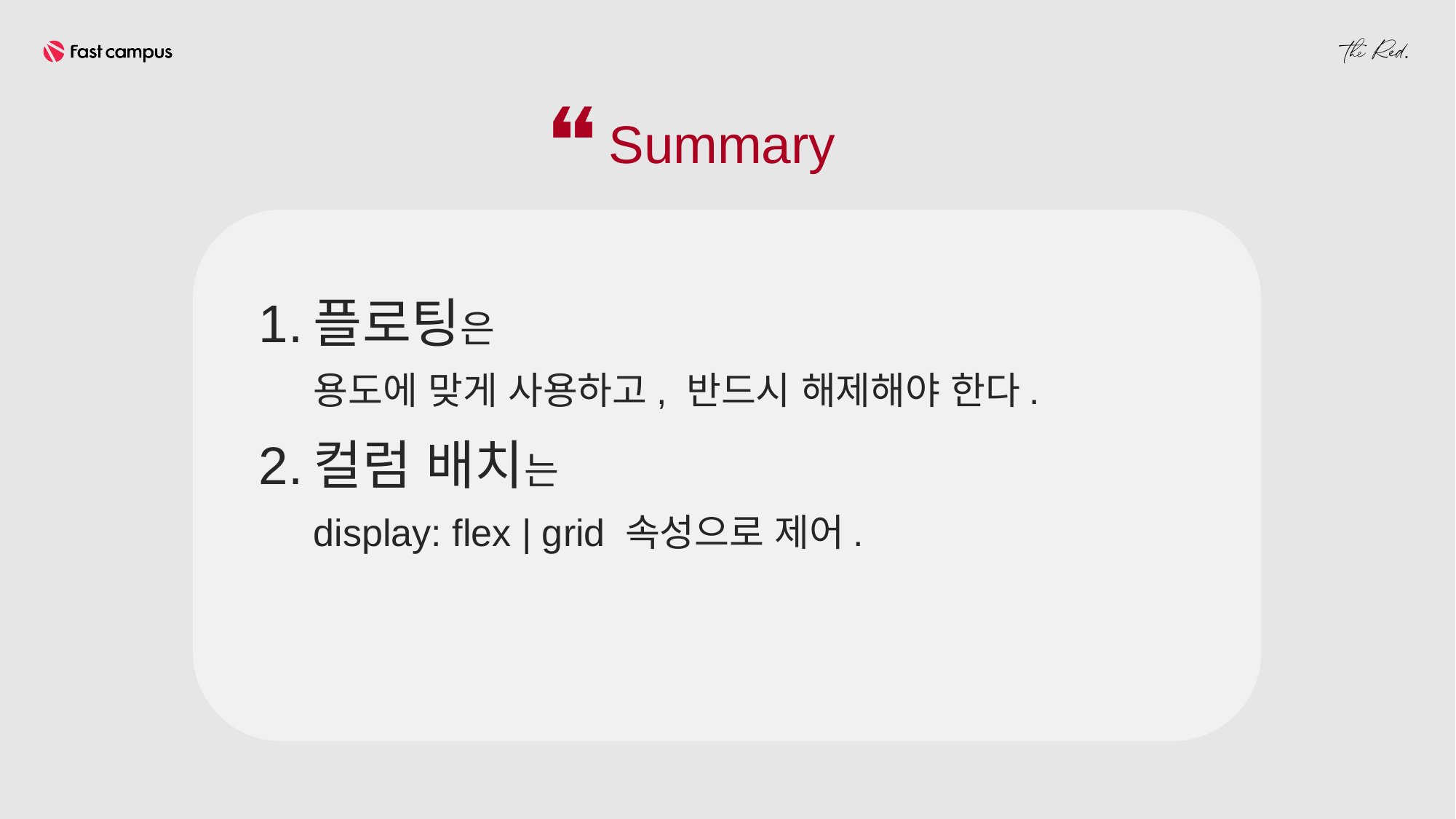

플로팅은
용도에 맞게 사용하고, 반드시 해제해야 한다.
컬럼 배치는
display: flex | grid 속성으로 제어.